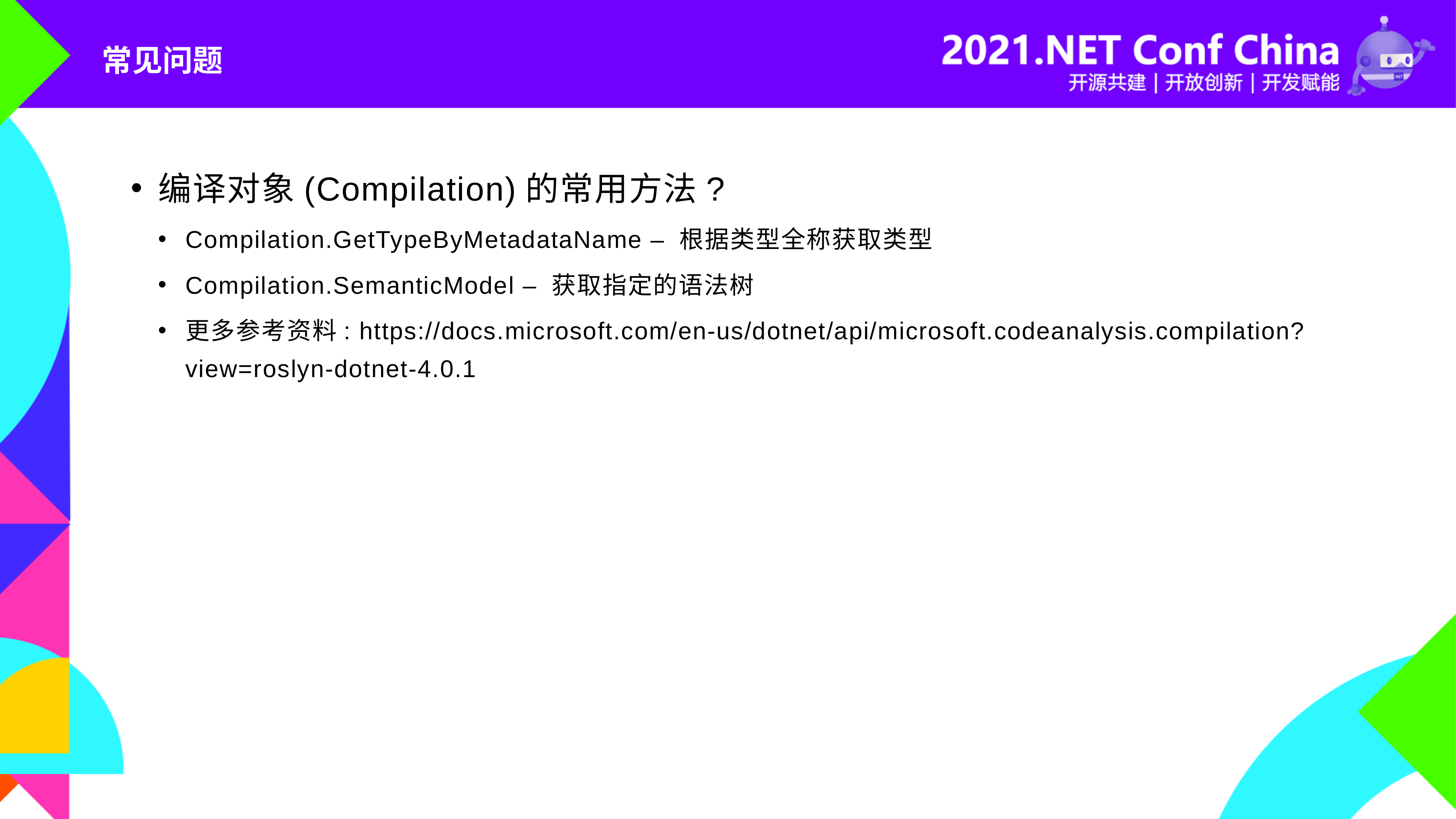

常见问题
编译对象(Compilation)的常用方法?
Compilation.GetTypeByMetadataName – 根据类型全称获取类型
Compilation.SemanticModel – 获取指定的语法树
更多参考资料: https://docs.microsoft.com/en-us/dotnet/api/microsoft.codeanalysis.compilation?view=roslyn-dotnet-4.0.1